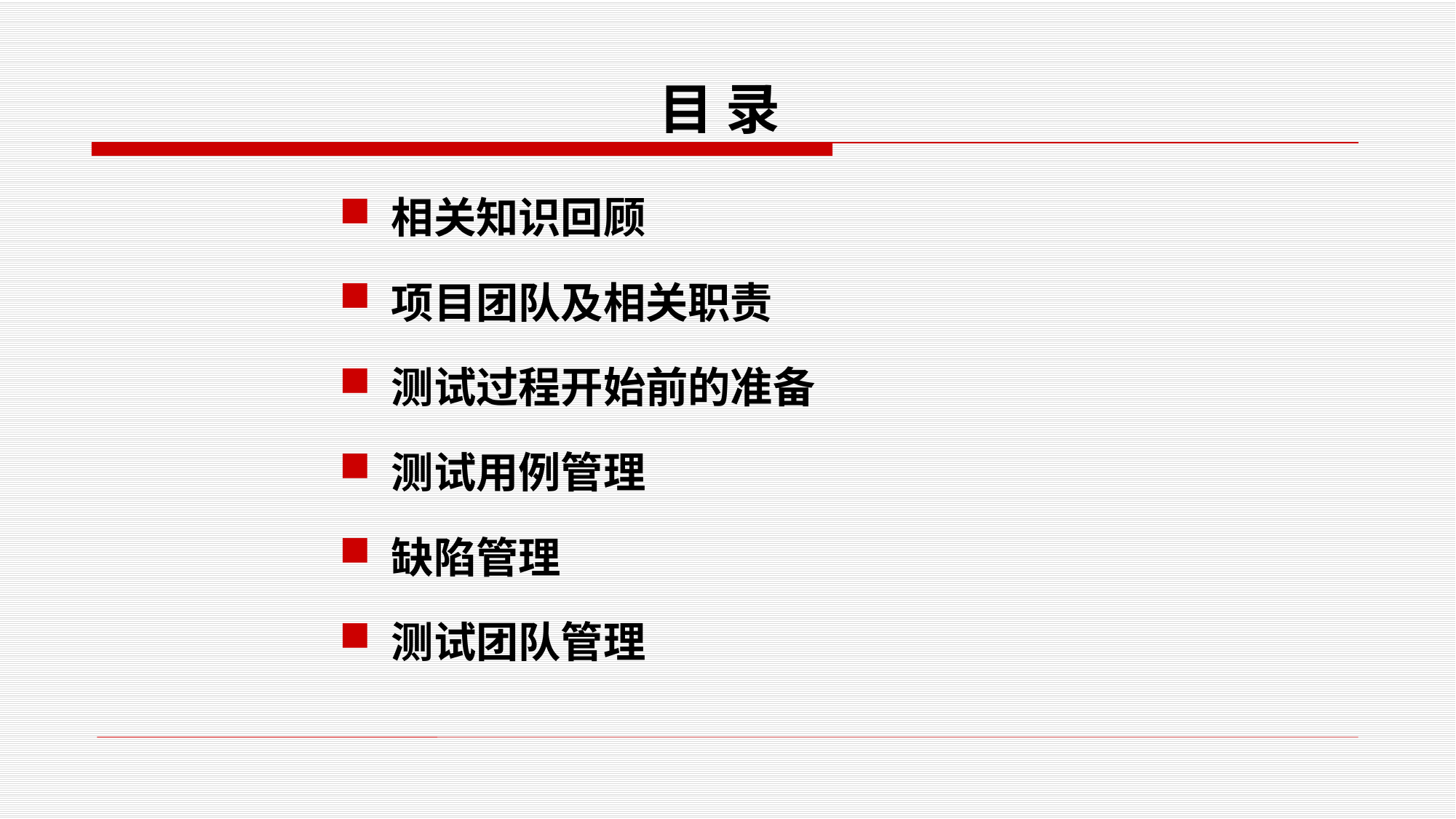

# 目 录
相关知识回顾
项目团队及相关职责
测试过程开始前的准备
测试用例管理
缺陷管理
测试团队管理